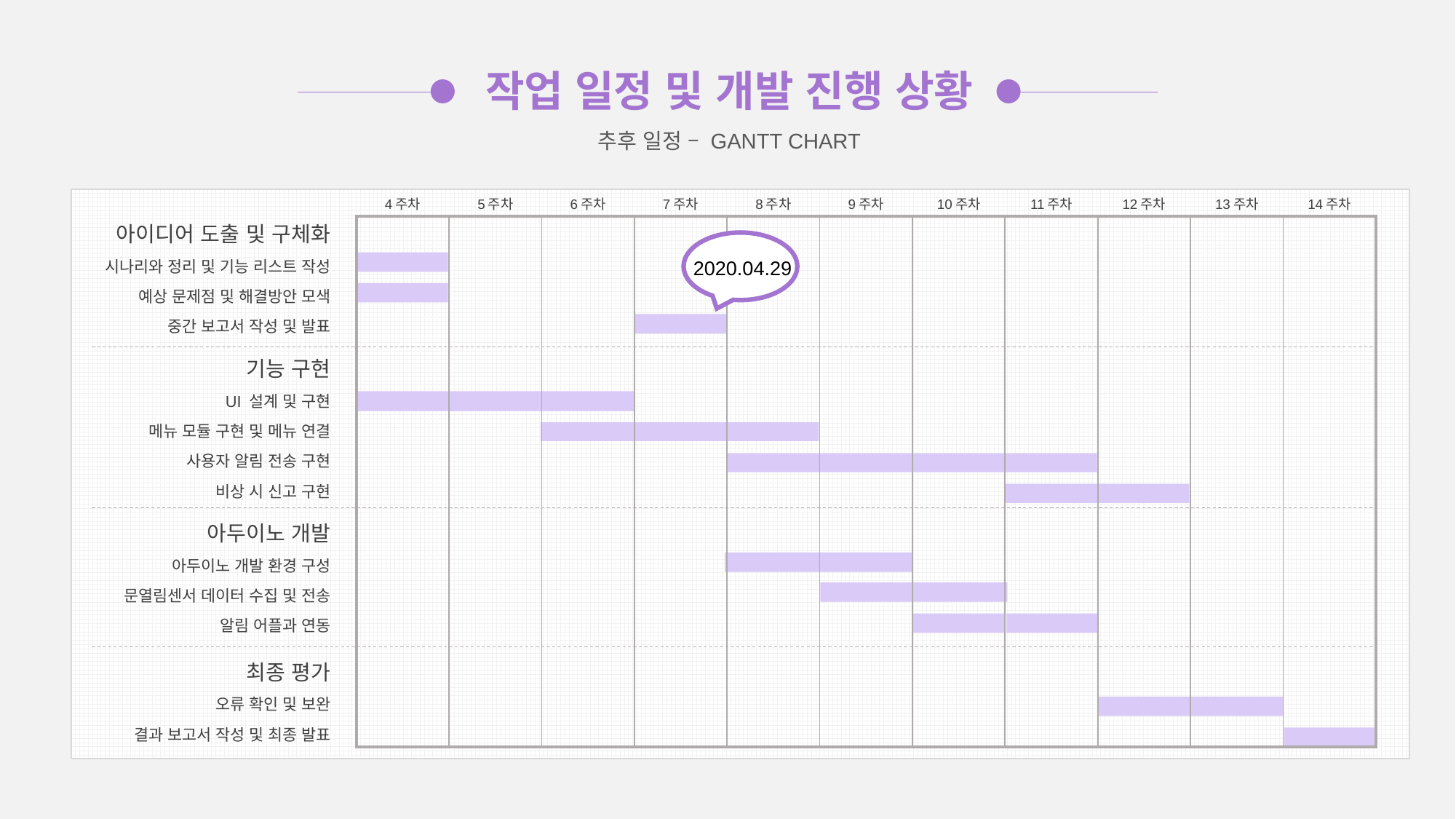

작업 일정 및 개발 진행 상황
추후 일정 – GANTT CHART

| 4주차 | 5주차 | 6주차 | 7주차 | 8주차 | 9주차 | 10주차 | 11주차 | 12주차 | 13주차 | 14주차 |
| --- | --- | --- | --- | --- | --- | --- | --- | --- | --- | --- |
|  |  |  |  |  |  |  |  |  |  |  |

| 아이디어 도출 및 구체화 |
| --- |
| 시나리와 정리 및 기능 리스트 작성 |
| 예상 문제점 및 해결방안 모색 |
| 중간 보고서 작성 및 발표 |

2020.04.29

| 기능 구현 |
| --- |
| UI 설계 및 구현 |
| 메뉴 모듈 구현 및 메뉴 연결 |
| 사용자 알림 전송 구현 |
| 비상 시 신고 구현 |

| 아두이노 개발 |
| --- |
| 아두이노 개발 환경 구성 |
| 문열림센서 데이터 수집 및 전송 |
| 알림 어플과 연동 |

| 최종 평가 |
| --- |
| 오류 확인 및 보완 |
| 결과 보고서 작성 및 최종 발표 |